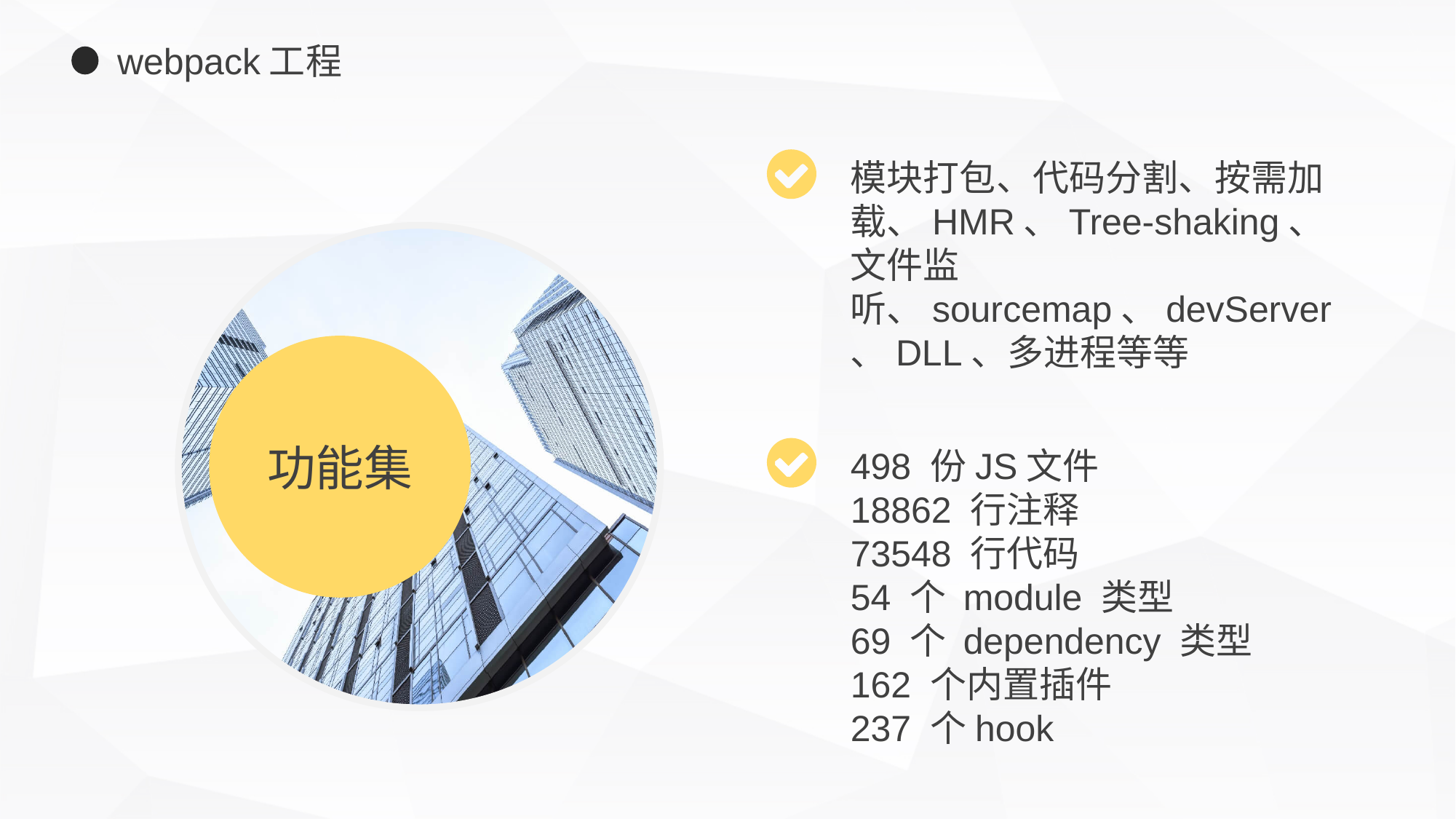

webpack工程

模块打包、代码分割、按需加载、HMR、Tree-shaking、文件监听、sourcemap、devServer、DLL、多进程等等

功能集
498 份JS文件
18862 行注释
73548 行代码
54 个 module 类型
69 个 dependency 类型
162 个内置插件
237 个hook